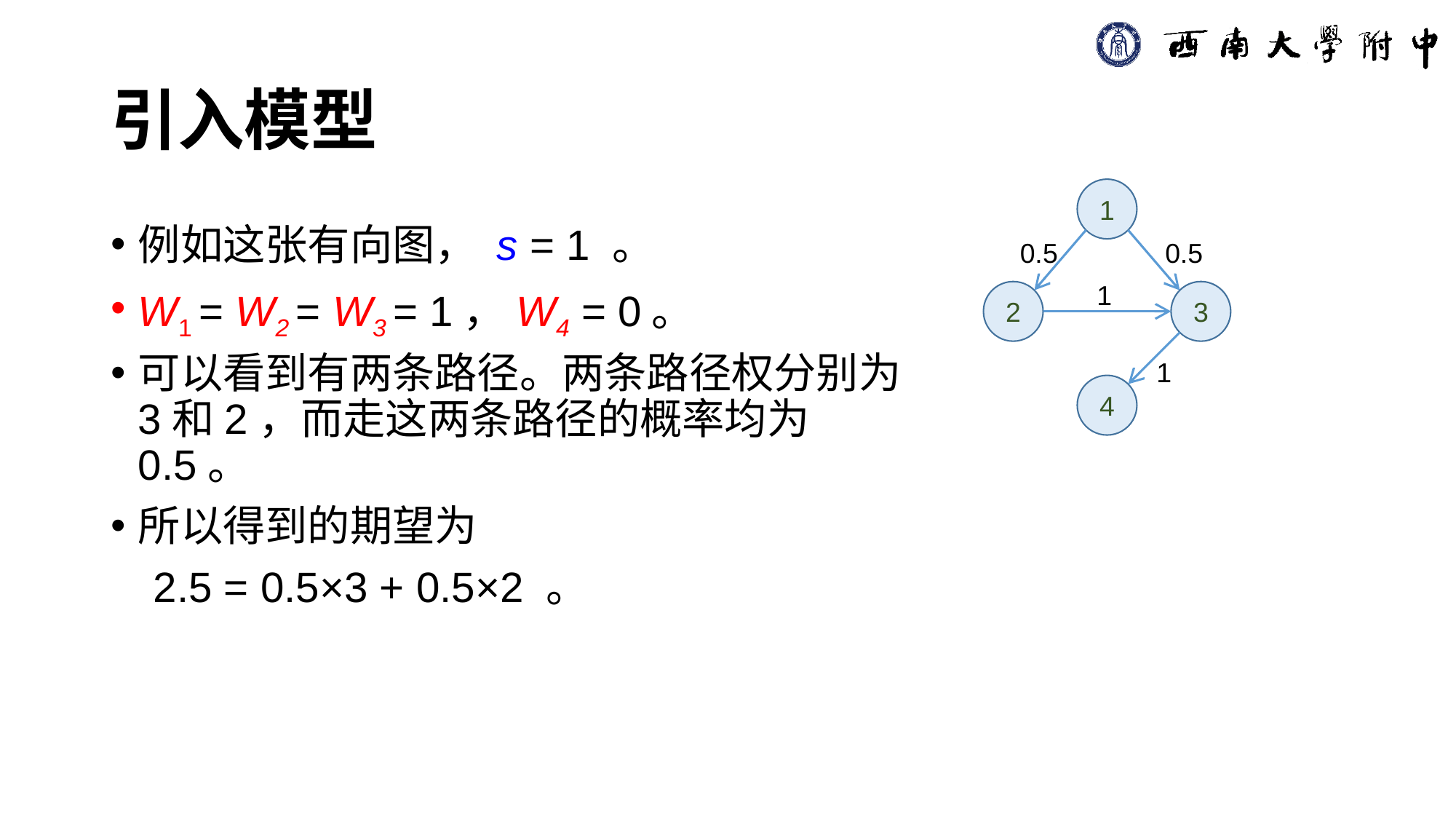

# 引入模型
1
例如这张有向图， s = 1 。
W1 = W2 = W3 = 1，W4 = 0。
可以看到有两条路径。两条路径权分别为3和2，而走这两条路径的概率均为0.5。
所以得到的期望为
2.5 = 0.5×3 + 0.5×2 。
0.5
0.5
1
2
3
1
4